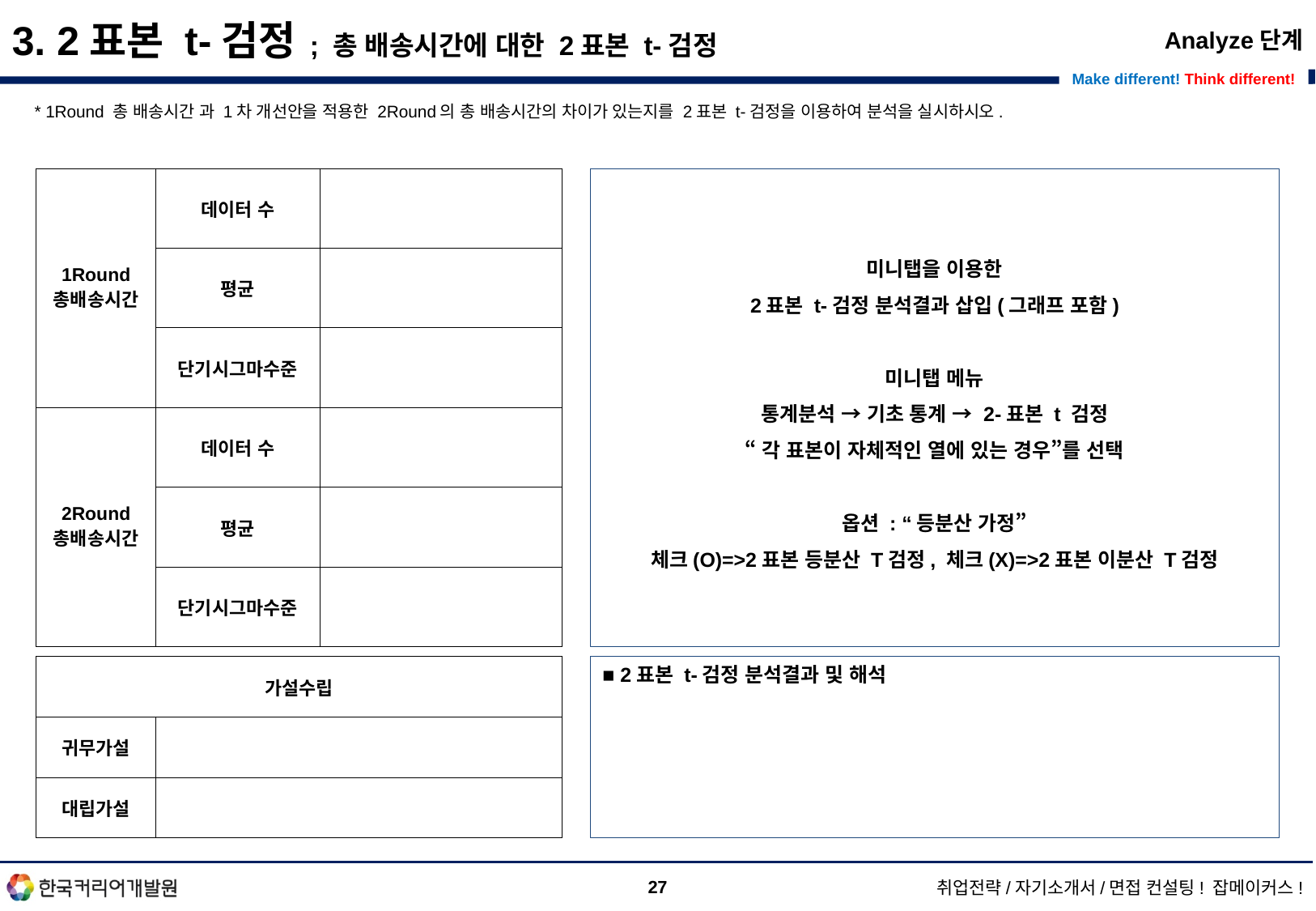

3. 2표본 t-검정 ; 총 배송시간에 대한 2표본 t-검정
Analyze단계
* 1Round 총 배송시간 과 1차 개선안을 적용한 2Round의 총 배송시간의 차이가 있는지를 2표본 t-검정을 이용하여 분석을 실시하시오.
| 1Round 총배송시간 | 데이터 수 |  |
| --- | --- | --- |
|  | 평균 |  |
|  | 단기시그마수준 |  |
| 2Round 총배송시간 | 데이터 수 |  |
|  | 평균 |  |
|  | 단기시그마수준 |  |
미니탭을 이용한
2표본 t-검정 분석결과 삽입(그래프 포함)

미니탭 메뉴
통계분석 → 기초 통계 → 2-표본 t 검정
“각 표본이 자체적인 열에 있는 경우”를 선택

옵션 : “등분산 가정”
체크(O)=>2표본 등분산 T검정, 체크(X)=>2표본 이분산 T검정
■ 2표본 t-검정 분석결과 및 해석

| 가설수립 |  |  |
| --- | --- | --- |
| 귀무가설 |  |  |
| 대립가설 |  |  |